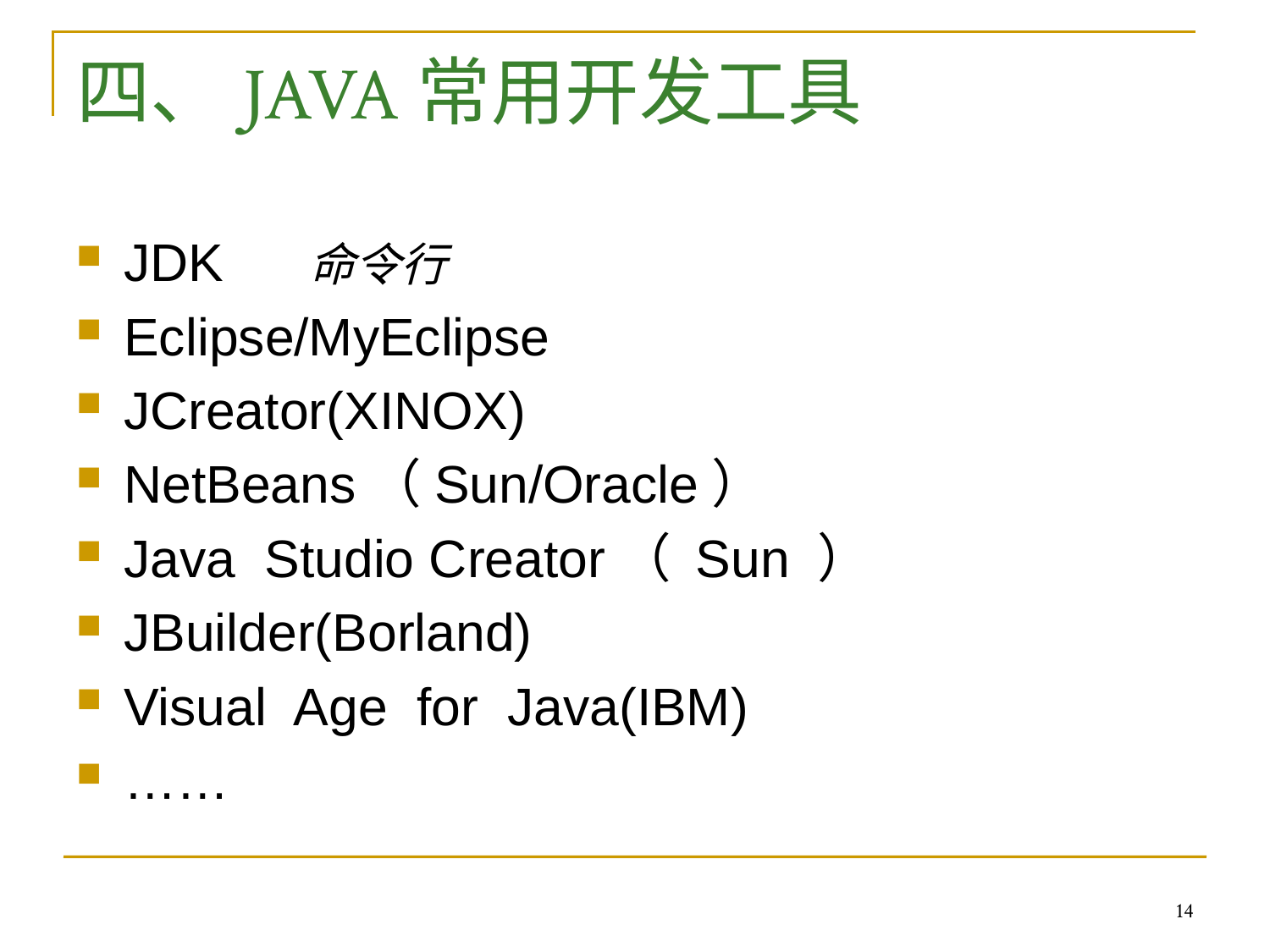

# 四、JAVA常用开发工具
JDK     命令行
Eclipse/MyEclipse
JCreator(XINOX)
NetBeans（Sun/Oracle）
Java  Studio Creator（ Sun ）
JBuilder(Borland)
Visual  Age  for  Java(IBM)
……
14